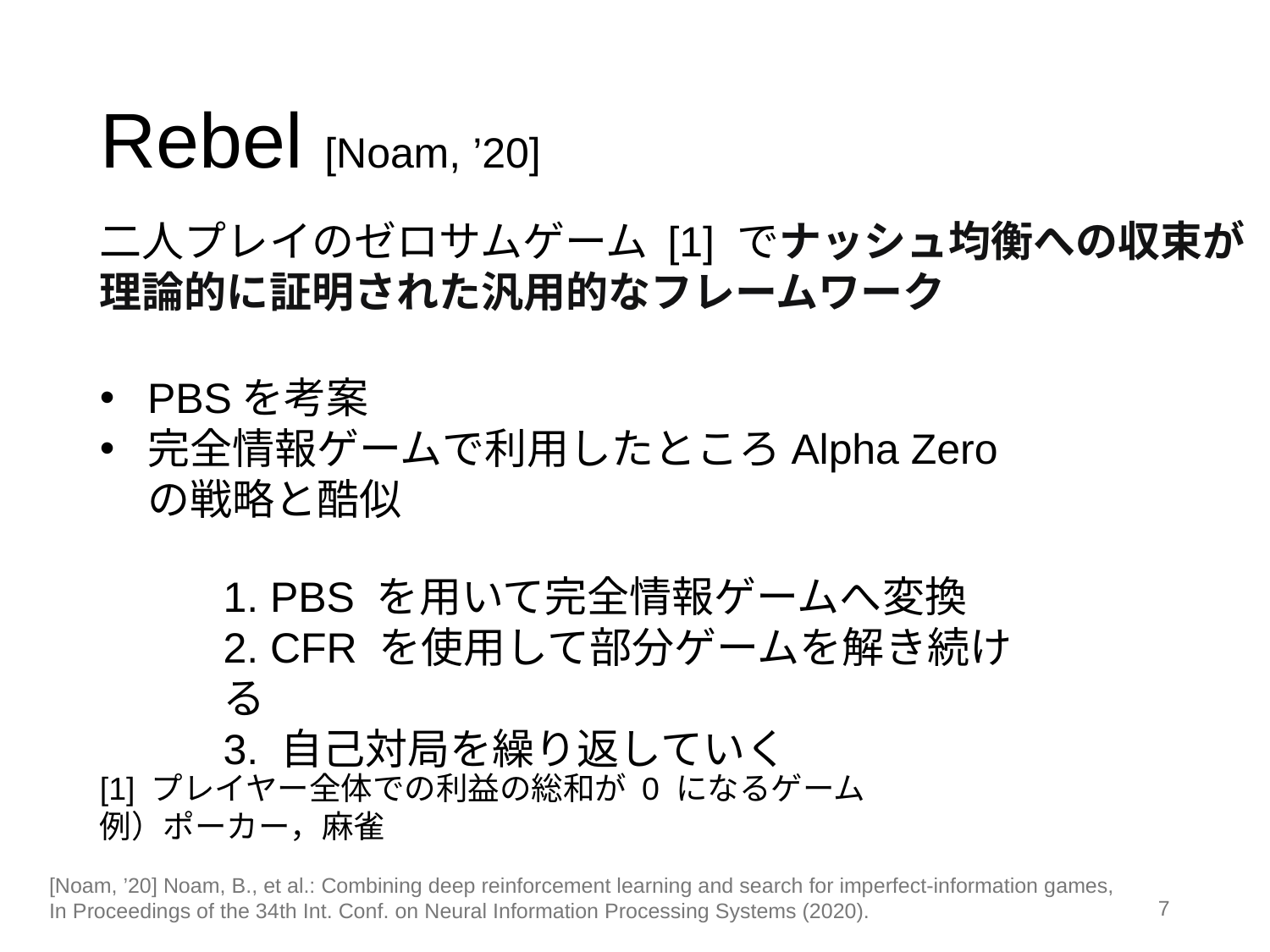

# Rebel [Noam, ’20]
二人プレイのゼロサムゲーム [1] でナッシュ均衡への収束が理論的に証明された汎用的なフレームワーク
PBSを考案
完全情報ゲームで利用したところAlpha Zero の戦略と酷似
1. PBS を用いて完全情報ゲームへ変換
2. CFR を使用して部分ゲームを解き続ける
3. 自己対局を繰り返していく
[1] プレイヤー全体での利益の総和が 0 になるゲーム
例）ポーカー，麻雀
[Noam, ’20] Noam, B., et al.: Combining deep reinforcement learning and search for imperfect-information games,
In Proceedings of the 34th Int. Conf. on Neural Information Processing Systems (2020).

7